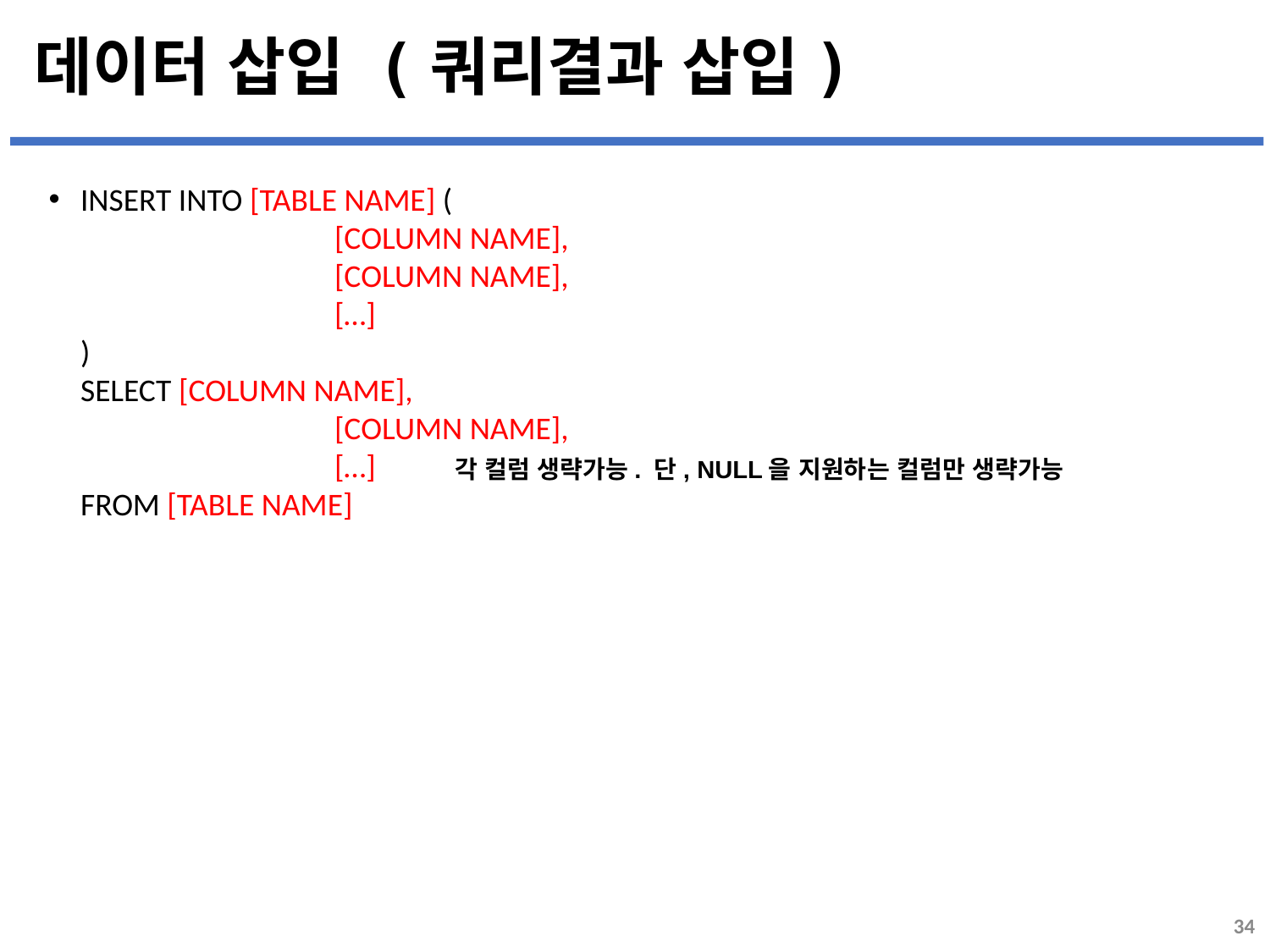

# 데이터 삽입 (쿼리결과 삽입)
INSERT INTO [TABLE NAME] (
		[COLUMN NAME],
		[COLUMN NAME],
		[…]
)
SELECT [COLUMN NAME],
		[COLUMN NAME],
		[…]
FROM [TABLE NAME]
각 컬럼 생략가능. 단, NULL을 지원하는 컬럼만 생략가능
34